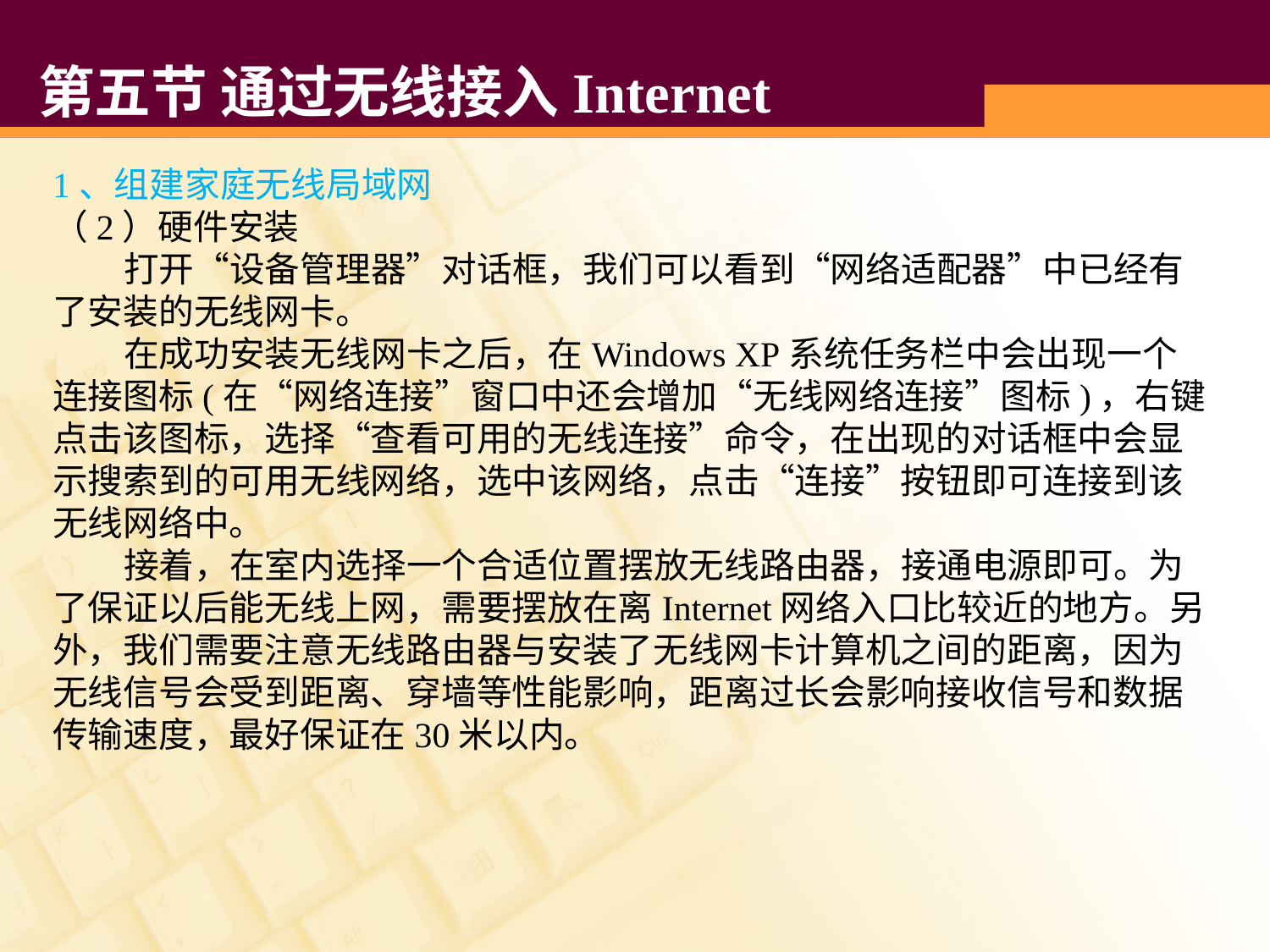

# 第五节 通过无线接入Internet
1、组建家庭无线局域网
（2）硬件安装
        打开“设备管理器”对话框，我们可以看到“网络适配器”中已经有了安装的无线网卡。
        在成功安装无线网卡之后，在Windows XP系统任务栏中会出现一个连接图标(在“网络连接”窗口中还会增加“无线网络连接”图标)，右键点击该图标，选择“查看可用的无线连接”命令，在出现的对话框中会显示搜索到的可用无线网络，选中该网络，点击“连接”按钮即可连接到该无线网络中。
        接着，在室内选择一个合适位置摆放无线路由器，接通电源即可。为了保证以后能无线上网，需要摆放在离Internet网络入口比较近的地方。另外，我们需要注意无线路由器与安装了无线网卡计算机之间的距离，因为无线信号会受到距离、穿墙等性能影响，距离过长会影响接收信号和数据传输速度，最好保证在30米以内。